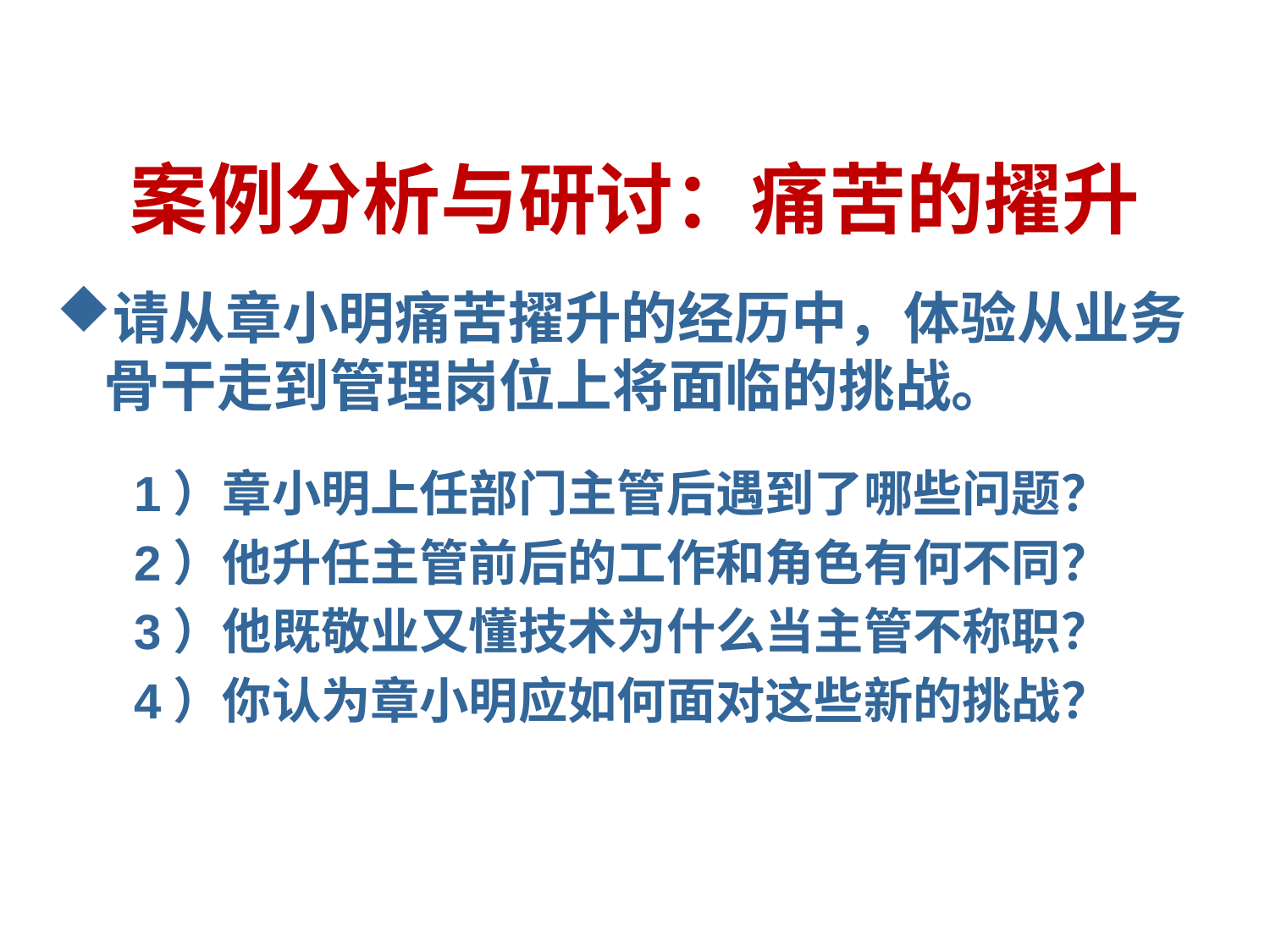

# 案例分析与研讨：痛苦的擢升
请从章小明痛苦擢升的经历中，体验从业务骨干走到管理岗位上将面临的挑战。
1）章小明上任部门主管后遇到了哪些问题？
2）他升任主管前后的工作和角色有何不同？
3）他既敬业又懂技术为什么当主管不称职？
4）你认为章小明应如何面对这些新的挑战？